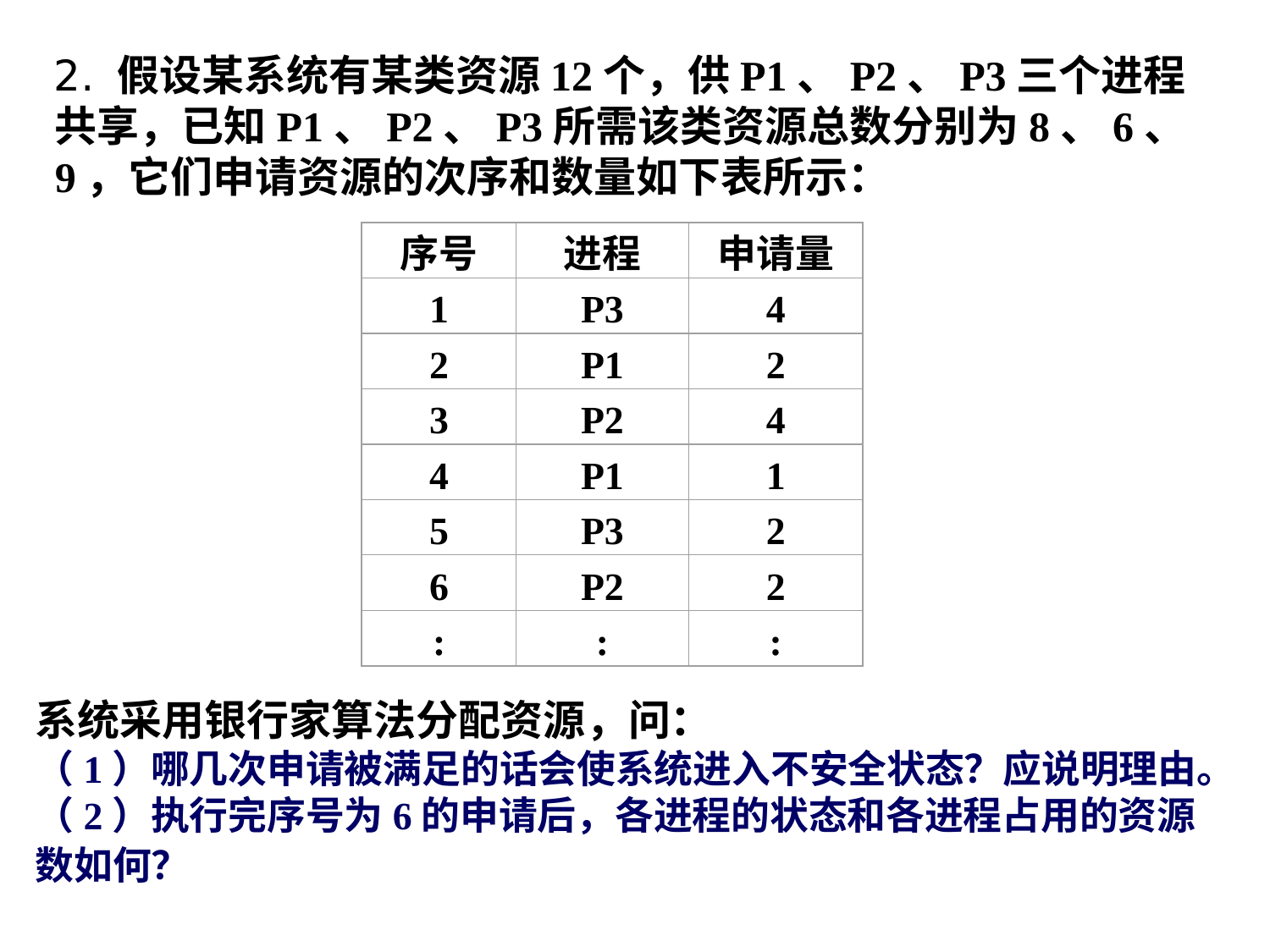

2. 假设某系统有某类资源12个，供P1、P2、P3三个进程共享，已知P1、P2、P3所需该类资源总数分别为8、6、9，它们申请资源的次序和数量如下表所示：

序号

进程

申请量

1

P3

4

2

P1

2

3

P2

4

4

P1

1

5

P3

2

6

P2

2

:

:

:

系统采用银行家算法分配资源，问：
（1）哪几次申请被满足的话会使系统进入不安全状态？应说明理由。
（2）执行完序号为6的申请后，各进程的状态和各进程占用的资源数如何？
127